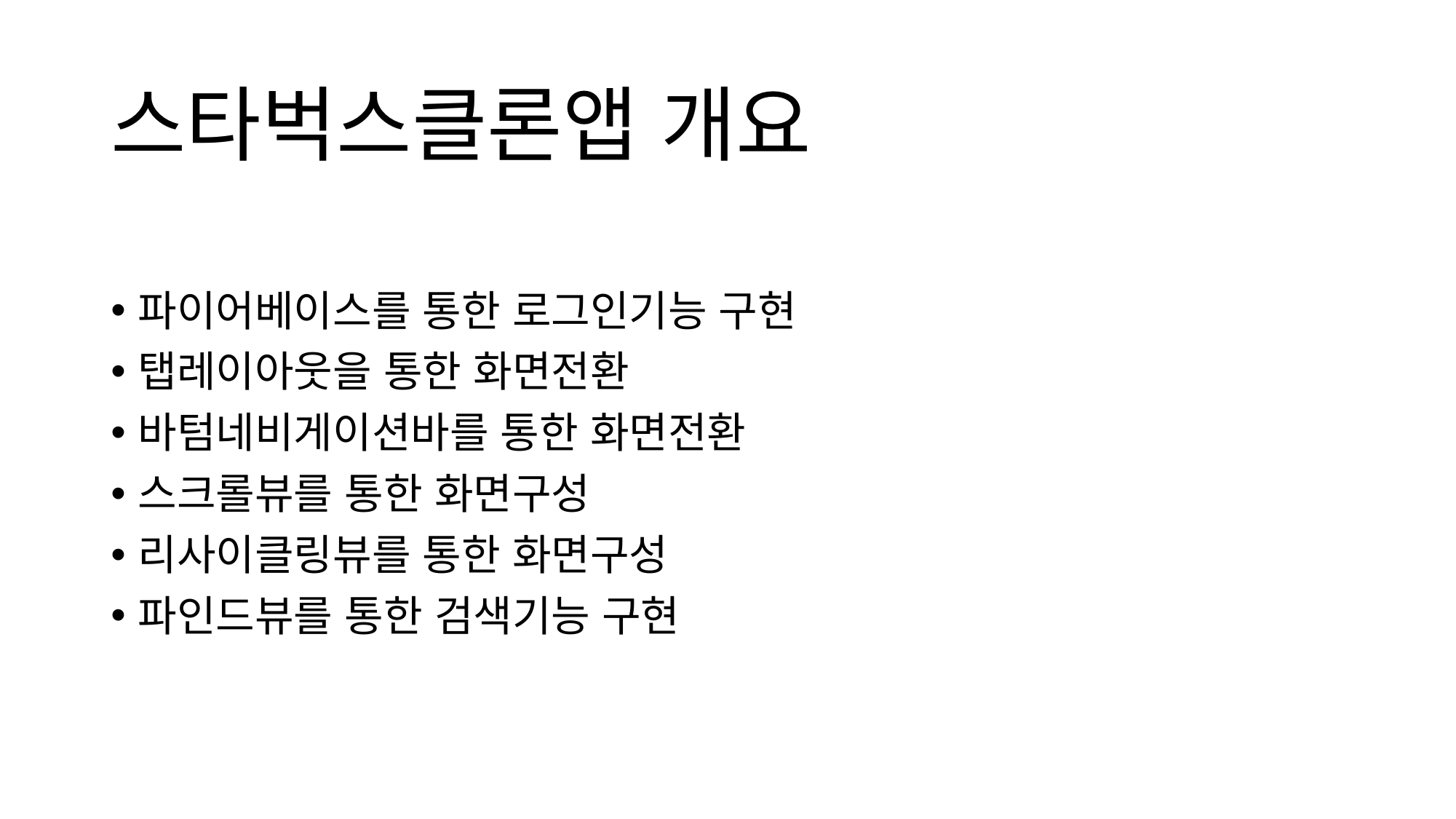

# 스타벅스클론앱 개요

파이어베이스를 통한 로그인기능 구현
탭레이아웃을 통한 화면전환
바텀네비게이션바를 통한 화면전환
스크롤뷰를 통한 화면구성
리사이클링뷰를 통한 화면구성
파인드뷰를 통한 검색기능 구현